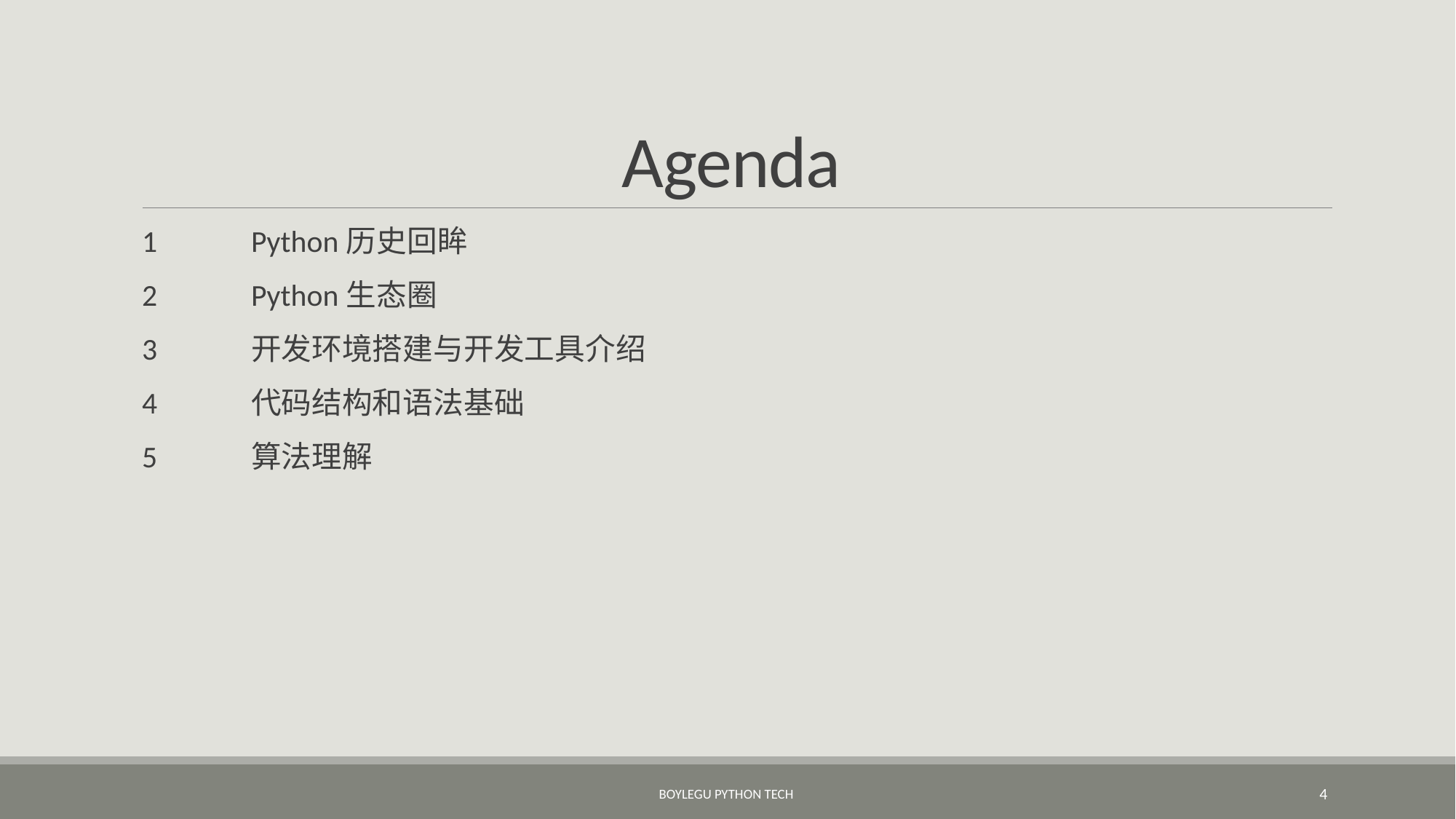

# Agenda
1	Python历史回眸
2	Python生态圈
3	开发环境搭建与开发工具介绍
4	代码结构和语法基础
5	算法理解
BoyleGu Python Tech
4